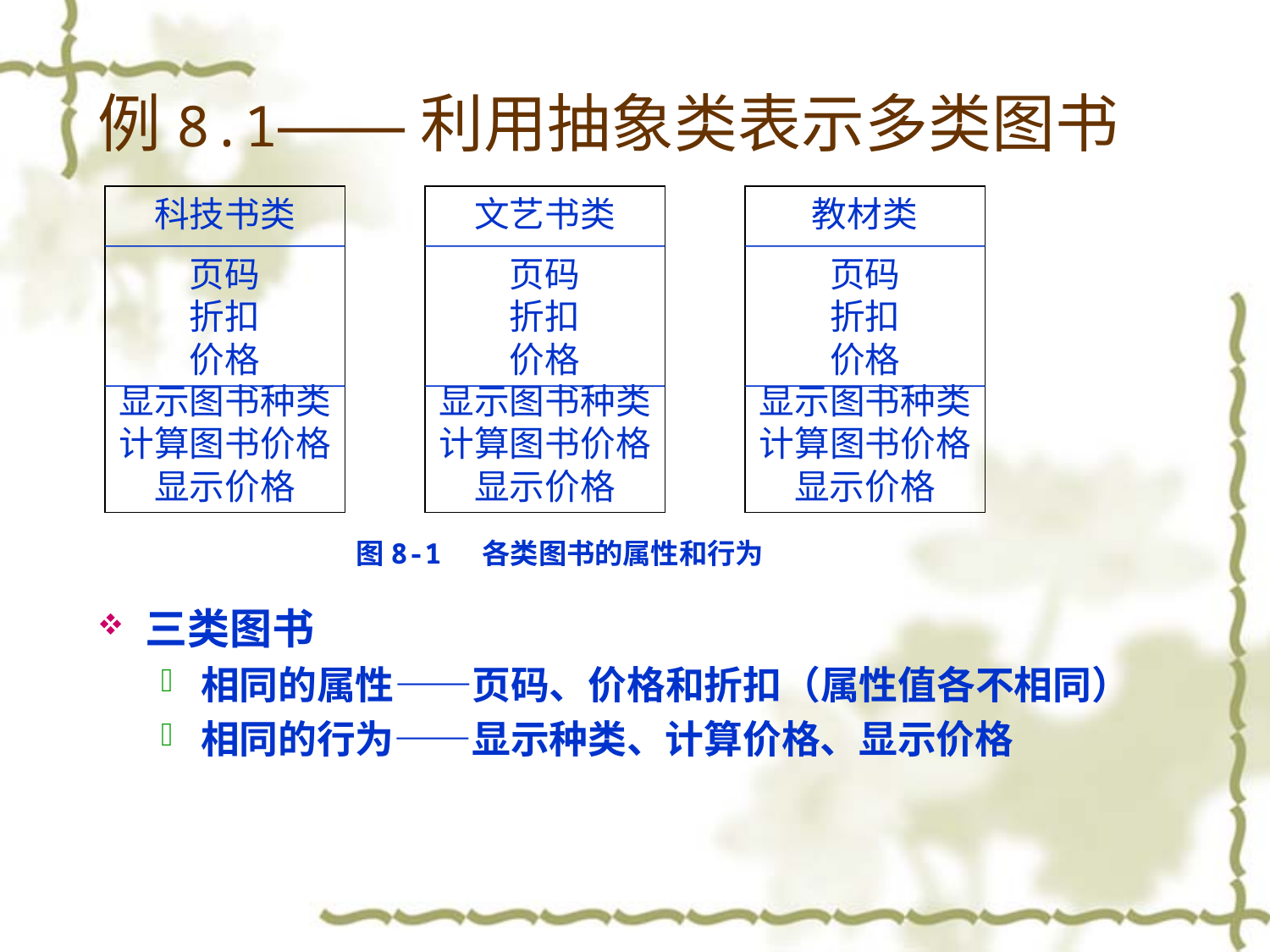

# 例8.1——利用抽象类表示多类图书
科技书类
页码
折扣
价格
显示图书种类
计算图书价格
显示价格

文艺书类
页码
折扣
价格
显示图书种类
计算图书价格
显示价格

教材类
页码
折扣
价格
显示图书种类
计算图书价格
显示价格

图8-1  各类图书的属性和行为
三类图书
相同的属性——页码、价格和折扣（属性值各不相同）
相同的行为——显示种类、计算价格、显示价格